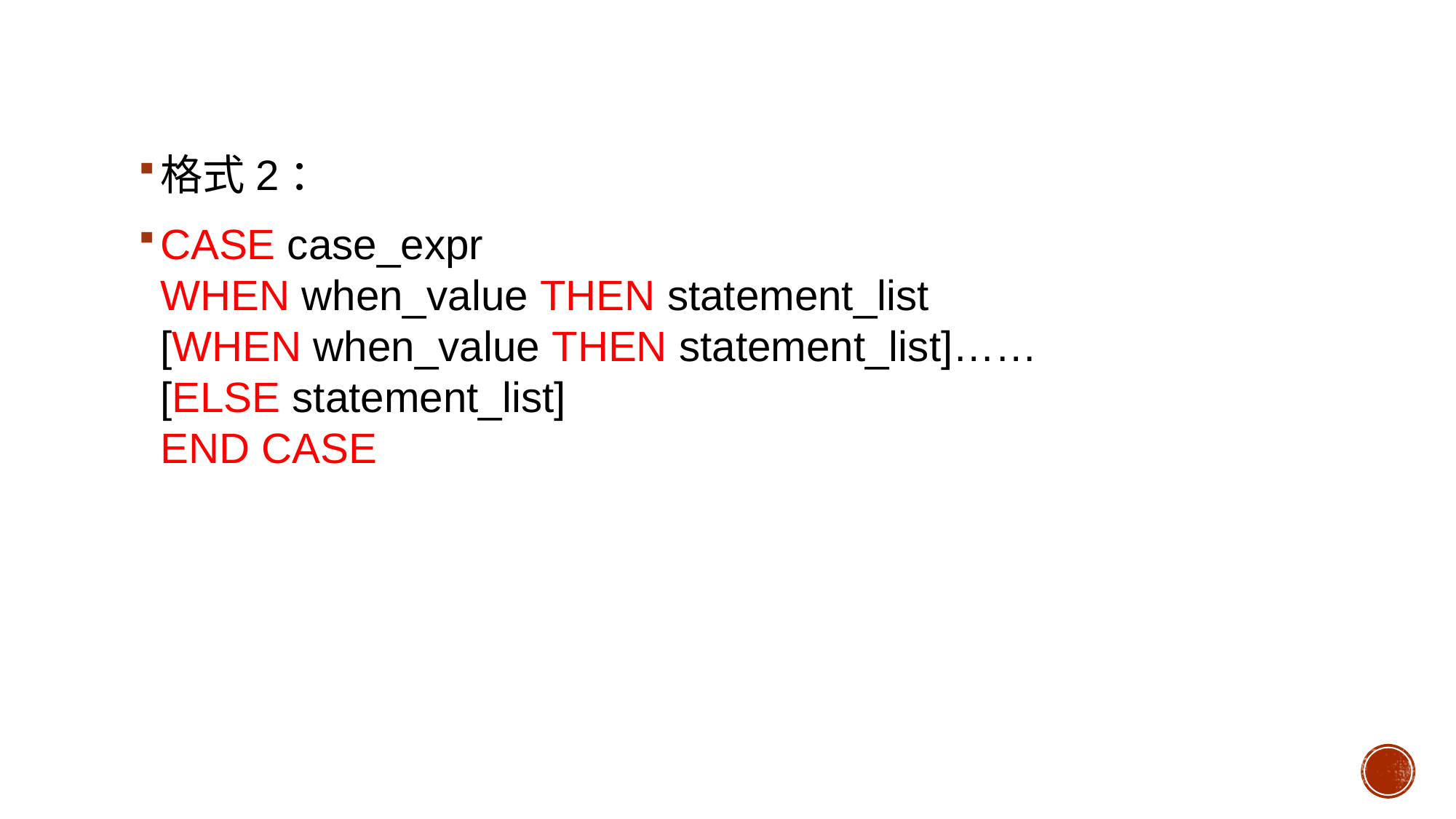

#
格式2：
CASE case_expr 
WHEN when_value THEN statement_list 
[WHEN when_value THEN statement_list]…… 
[ELSE statement_list] 
END CASE
38